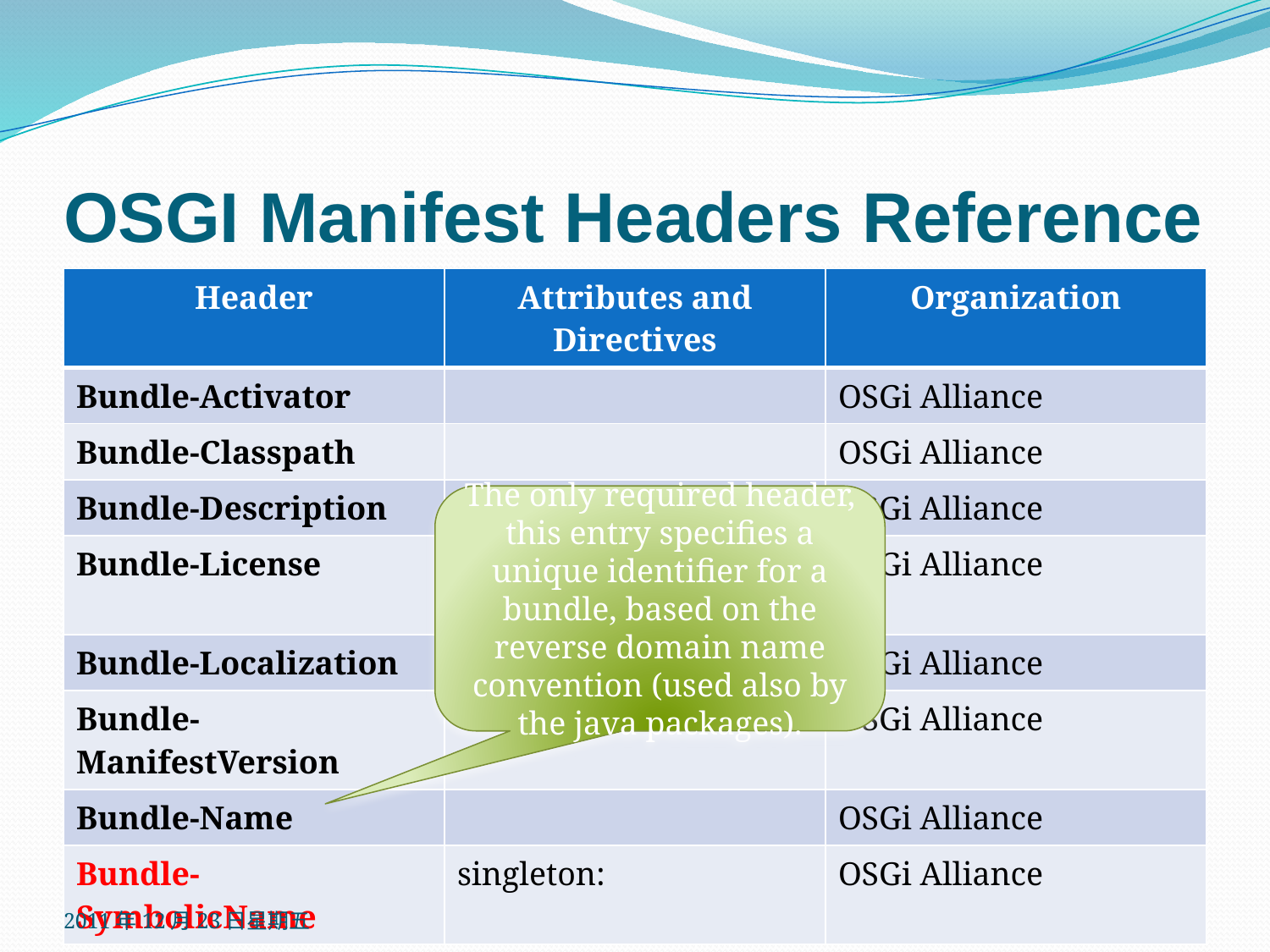

# OSGI Manifest Headers Reference
| Header | Attributes and Directives | Organization |
| --- | --- | --- |
| Bundle-Activator |  | OSGi Alliance |
| Bundle-Classpath |  | OSGi Alliance |
| Bundle-Description |  | OSGi Alliance |
| Bundle-License | description link | OSGi Alliance |
| Bundle-Localization |  | OSGi Alliance |
| Bundle-ManifestVersion |  | OSGi Alliance |
| Bundle-Name |  | OSGi Alliance |
| Bundle-SymbolicName | singleton: | OSGi Alliance |
The only required header, this entry specifies a unique identifier for a bundle, based on the reverse domain name convention (used also by the java packages).
2011年12月23日星期五